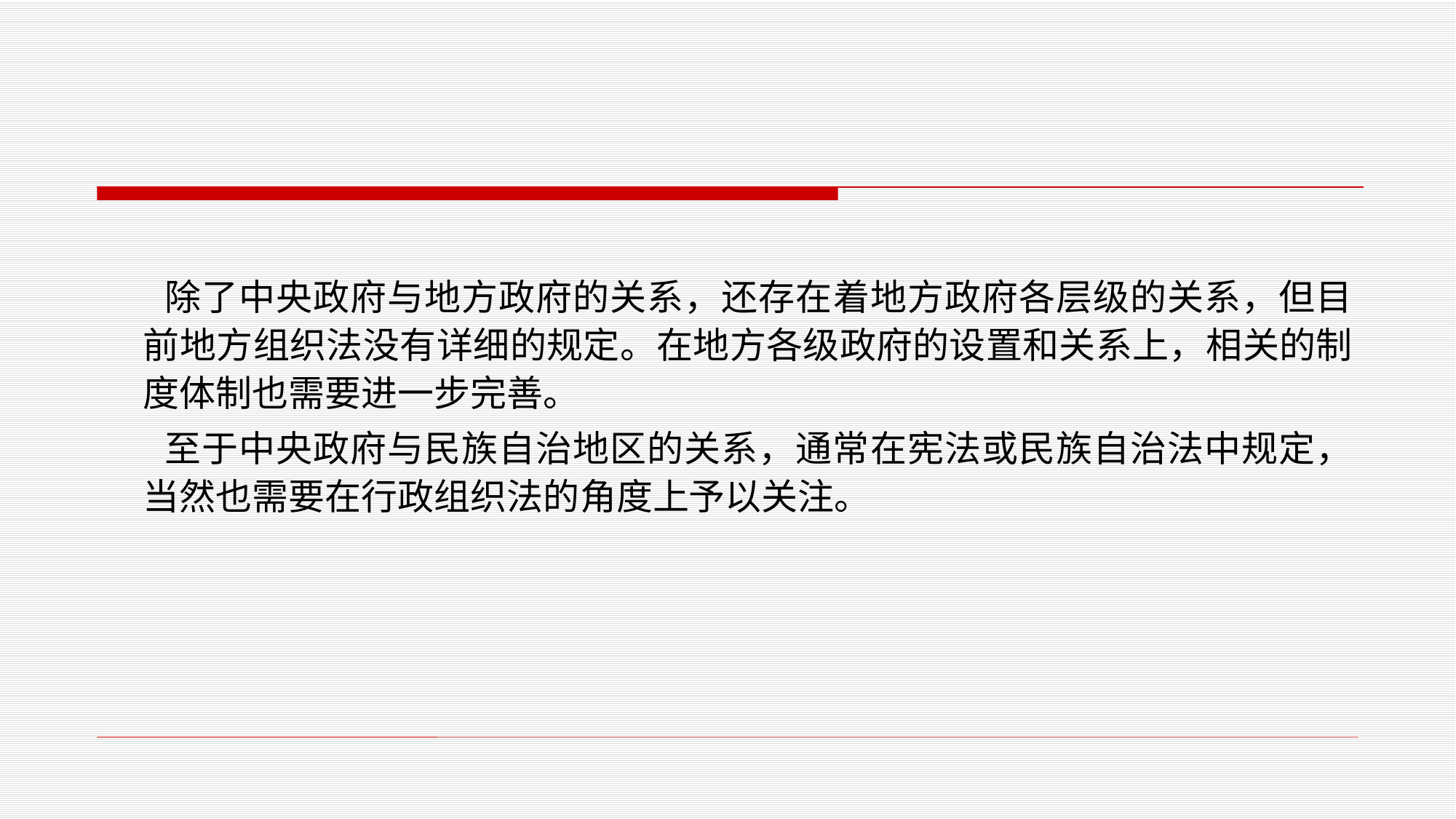

#

      除了中央政府与地方政府的关系，还存在着地方政府各层级的关系，但目前地方组织法没有详细的规定。在地方各级政府的设置和关系上，相关的制度体制也需要进一步完善。
      至于中央政府与民族自治地区的关系，通常在宪法或民族自治法中规定，当然也需要在行政组织法的角度上予以关注。